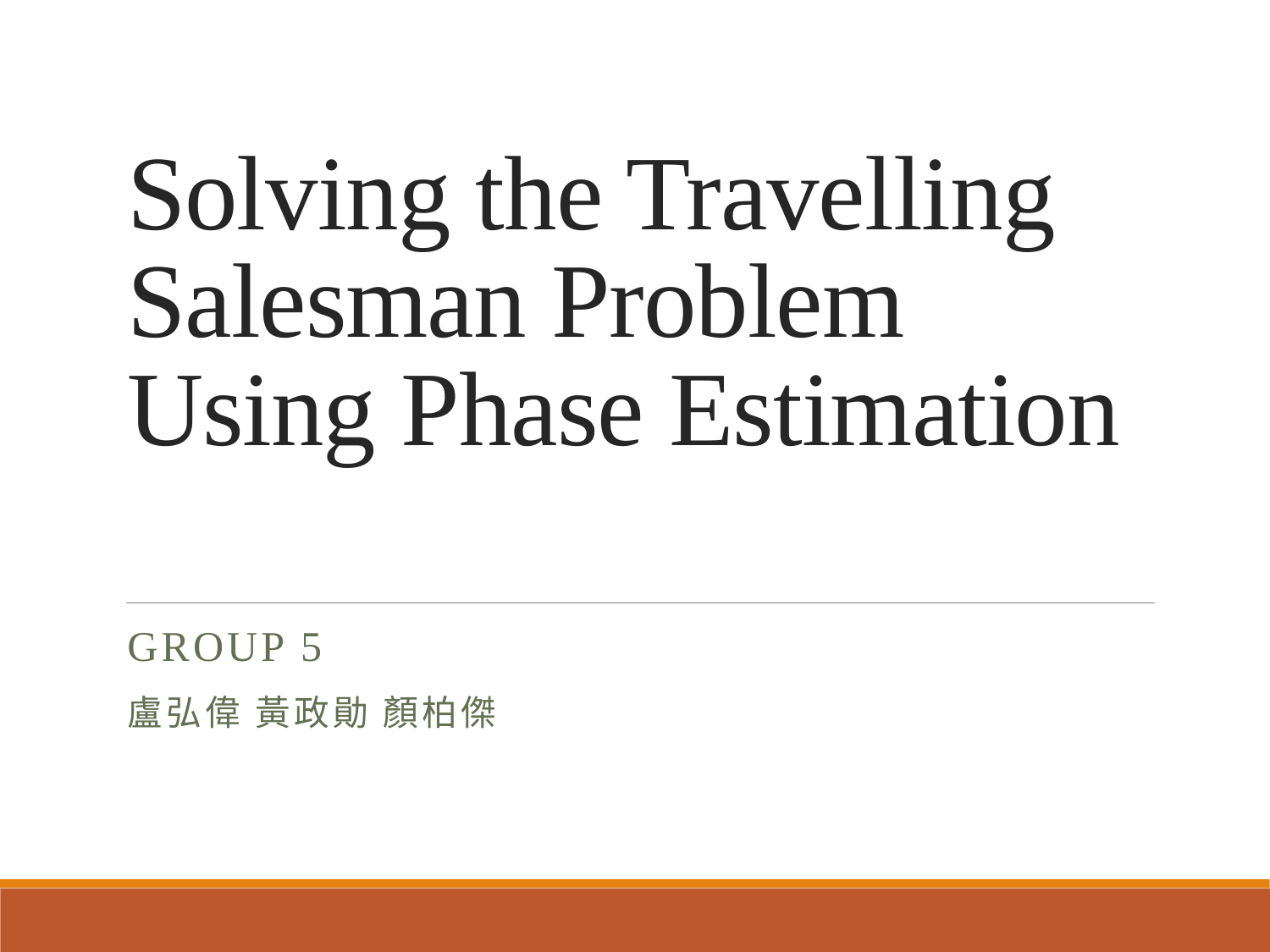

# Solving the Travelling Salesman Problem Using Phase Estimation
Group 5
盧弘偉 黃政勛 顏柏傑